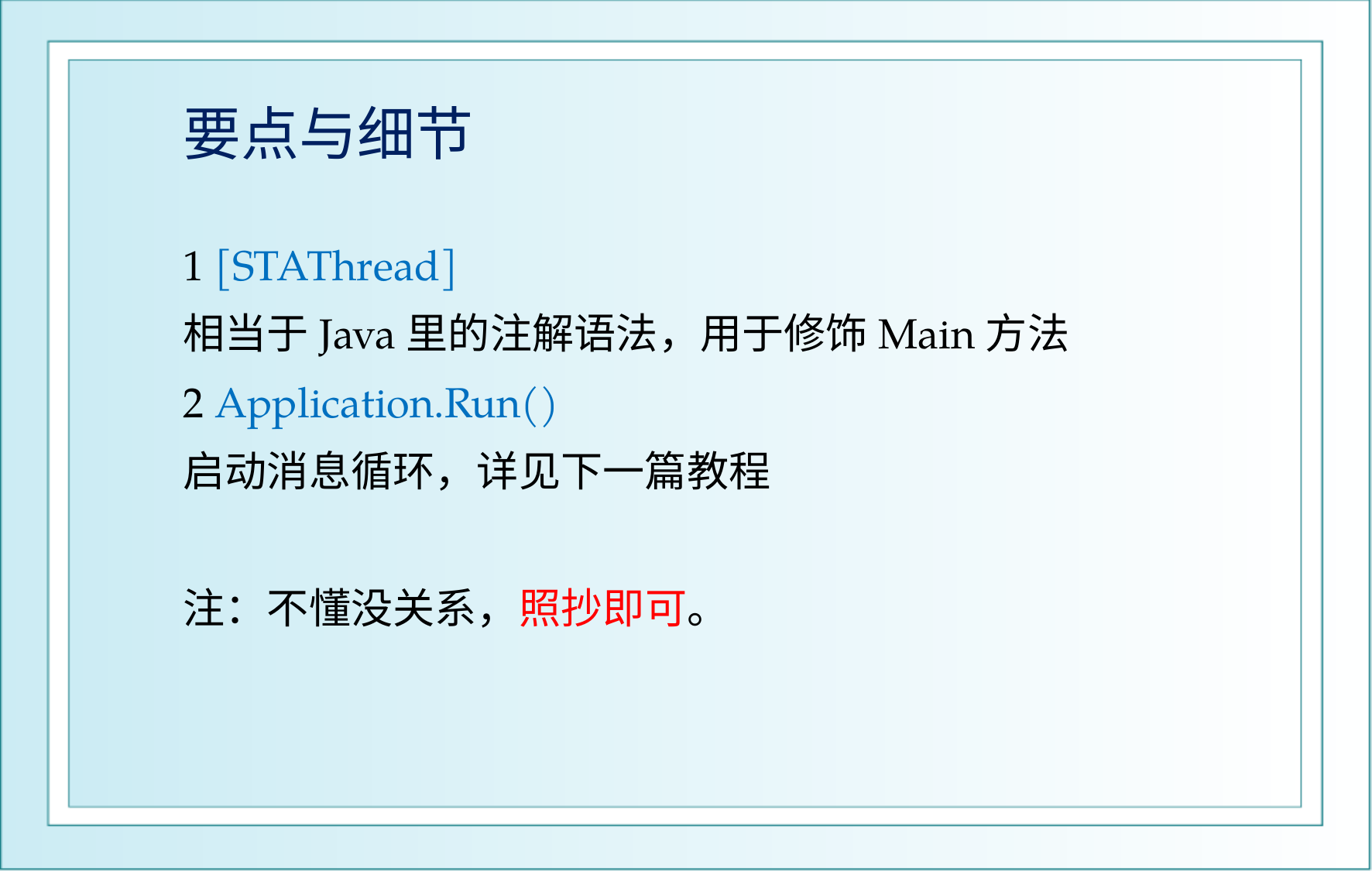

# 要点与细节
1 [STAThread]
相当于Java里的注解语法，用于修饰Main方法
2 Application.Run()
启动消息循环，详见下一篇教程

注：不懂没关系，照抄即可。